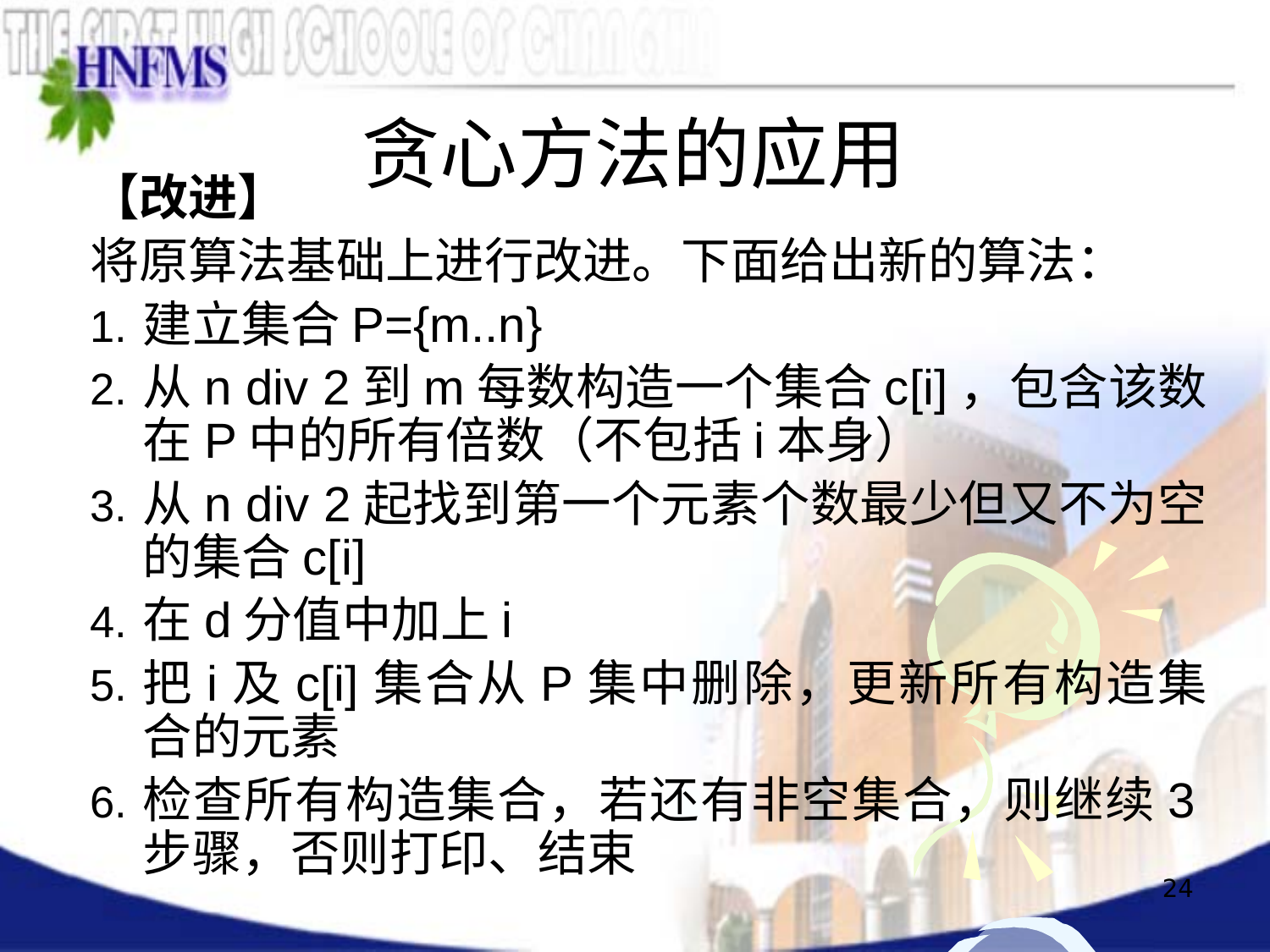

# 贪心方法的应用
【改进】
将原算法基础上进行改进。下面给出新的算法：
建立集合P={m..n}
从n div 2到m每数构造一个集合c[i]，包含该数在P中的所有倍数（不包括i本身）
从n div 2起找到第一个元素个数最少但又不为空的集合c[i]
在d分值中加上i
把i及c[i]集合从P集中删除，更新所有构造集合的元素
检查所有构造集合，若还有非空集合，则继续3步骤，否则打印、结束
24